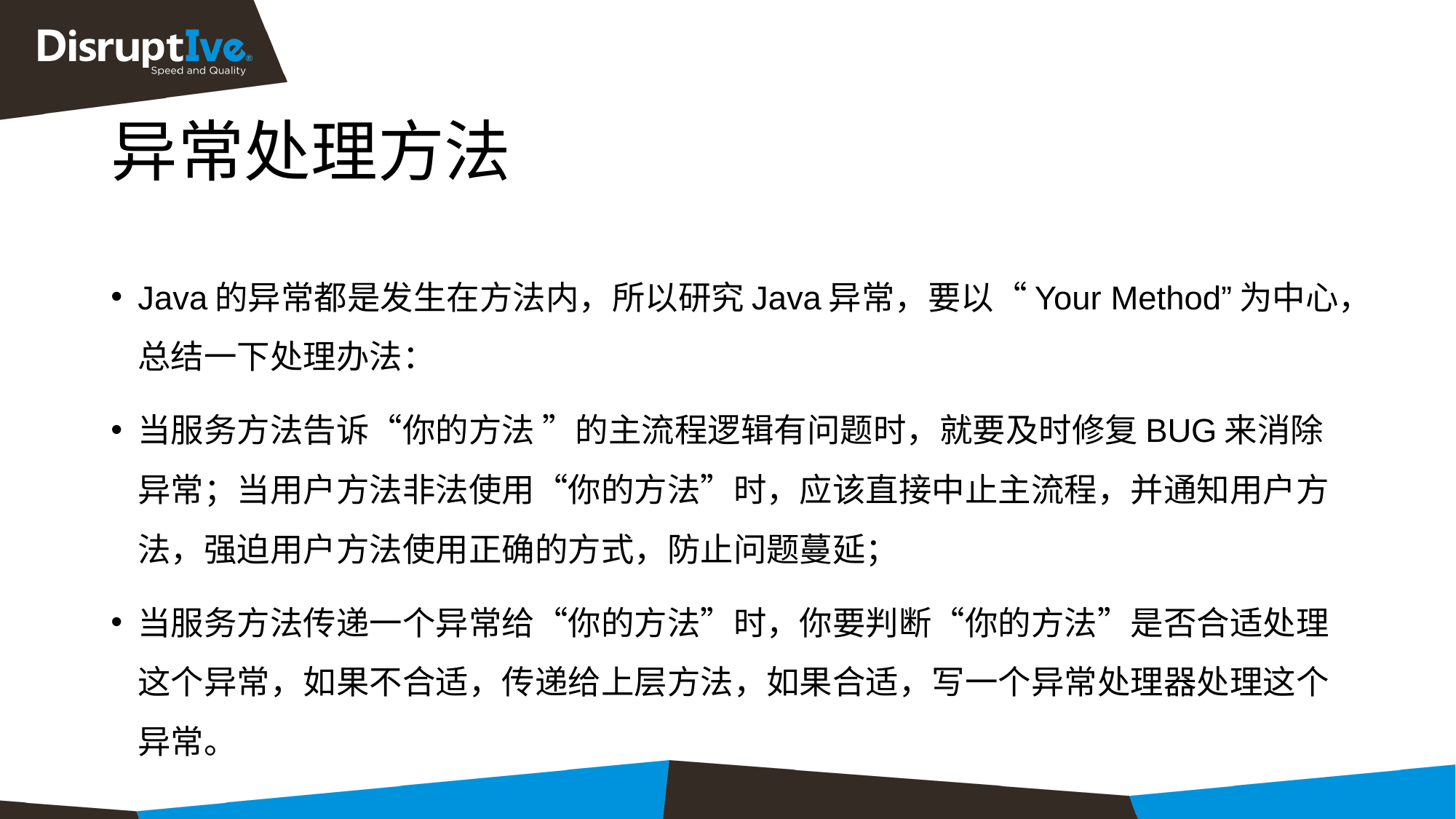

# 异常处理方法
Java的异常都是发生在方法内，所以研究Java异常，要以“Your Method”为中心，总结一下处理办法：
当服务方法告诉“你的方法 ”的主流程逻辑有问题时，就要及时修复BUG来消除异常；当用户方法非法使用“你的方法”时，应该直接中止主流程，并通知用户方法，强迫用户方法使用正确的方式，防止问题蔓延；
当服务方法传递一个异常给“你的方法”时，你要判断“你的方法”是否合适处理这个异常，如果不合适，传递给上层方法，如果合适，写一个异常处理器处理这个异常。